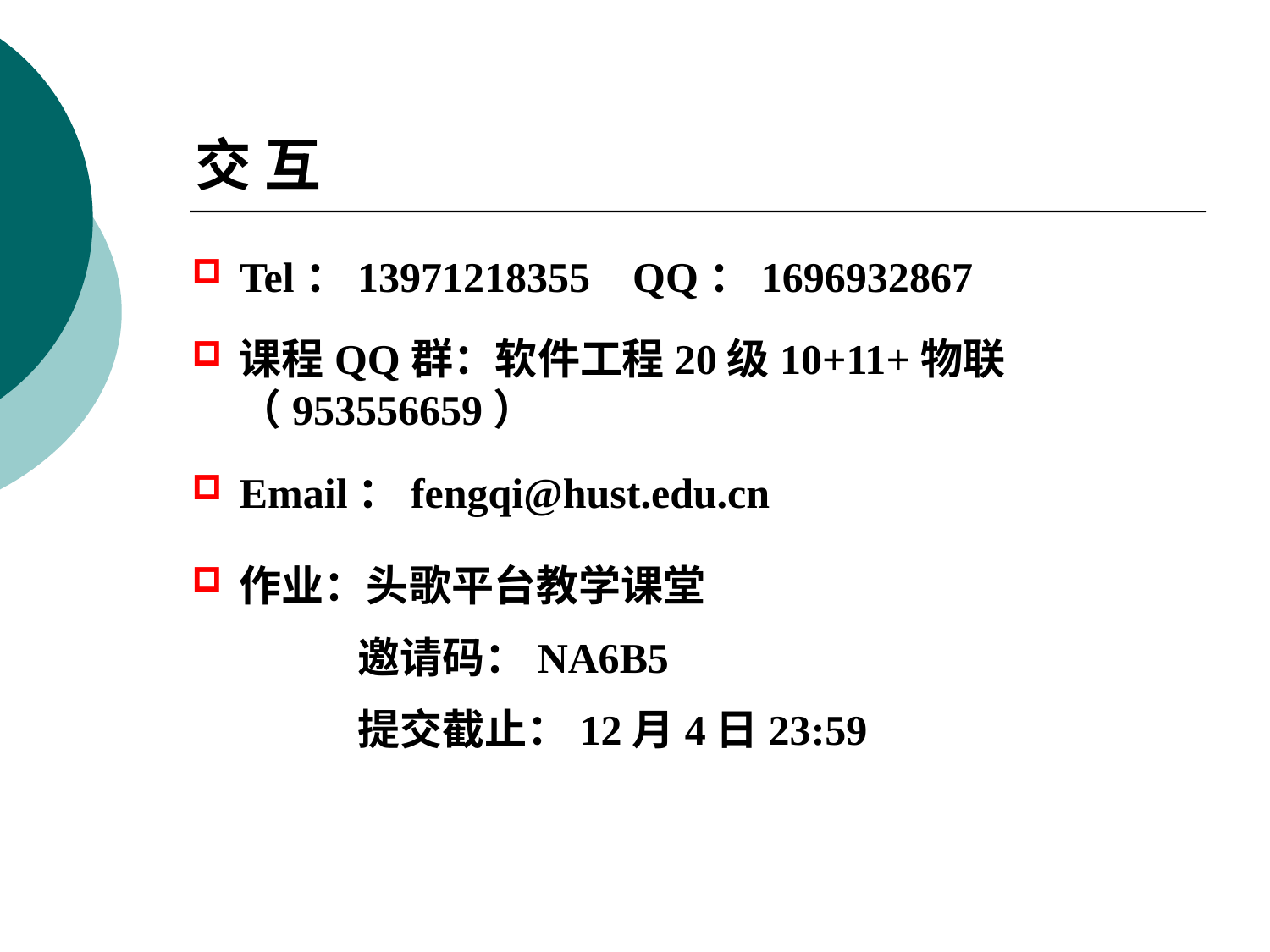

交 互
Tel：13971218355    QQ：1696932867
课程QQ群：软件工程20级10+11+物联（953556659）
Email：fengqi@hust.edu.cn
作业：头歌平台教学课堂
                 邀请码：NA6B5
                 提交截止：12月4日23:59